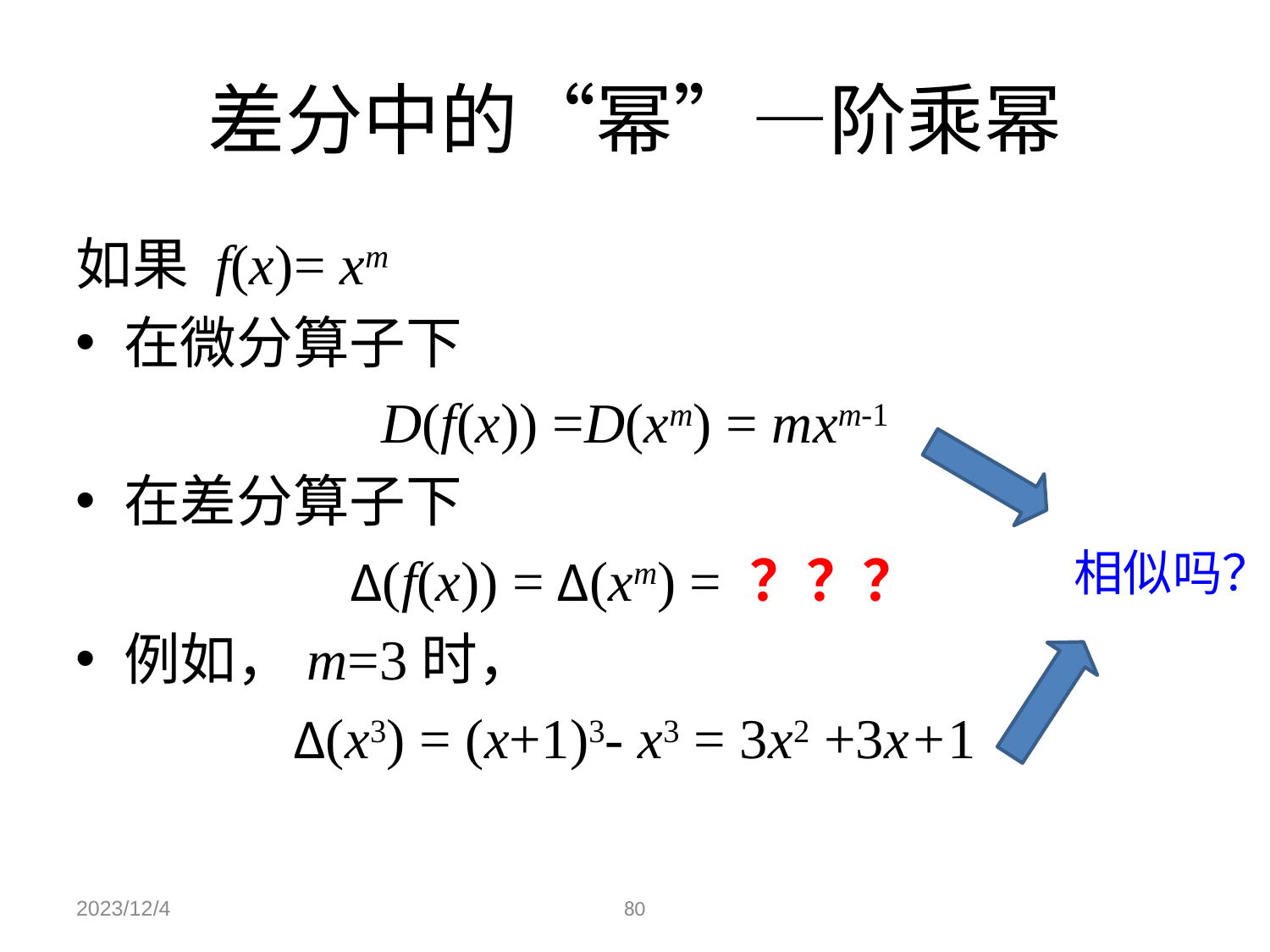

# 差分中的“幂”—阶乘幂
如果 f(x)= xm
在微分算子下
D(f(x)) =D(xm) = mxm-1
在差分算子下
∆(f(x)) = ∆(xm) = ？？？
例如，m=3时，
∆(x3) = (x+1)3- x3 = 3x2 +3x+1

相似吗？

2023/12/4
80